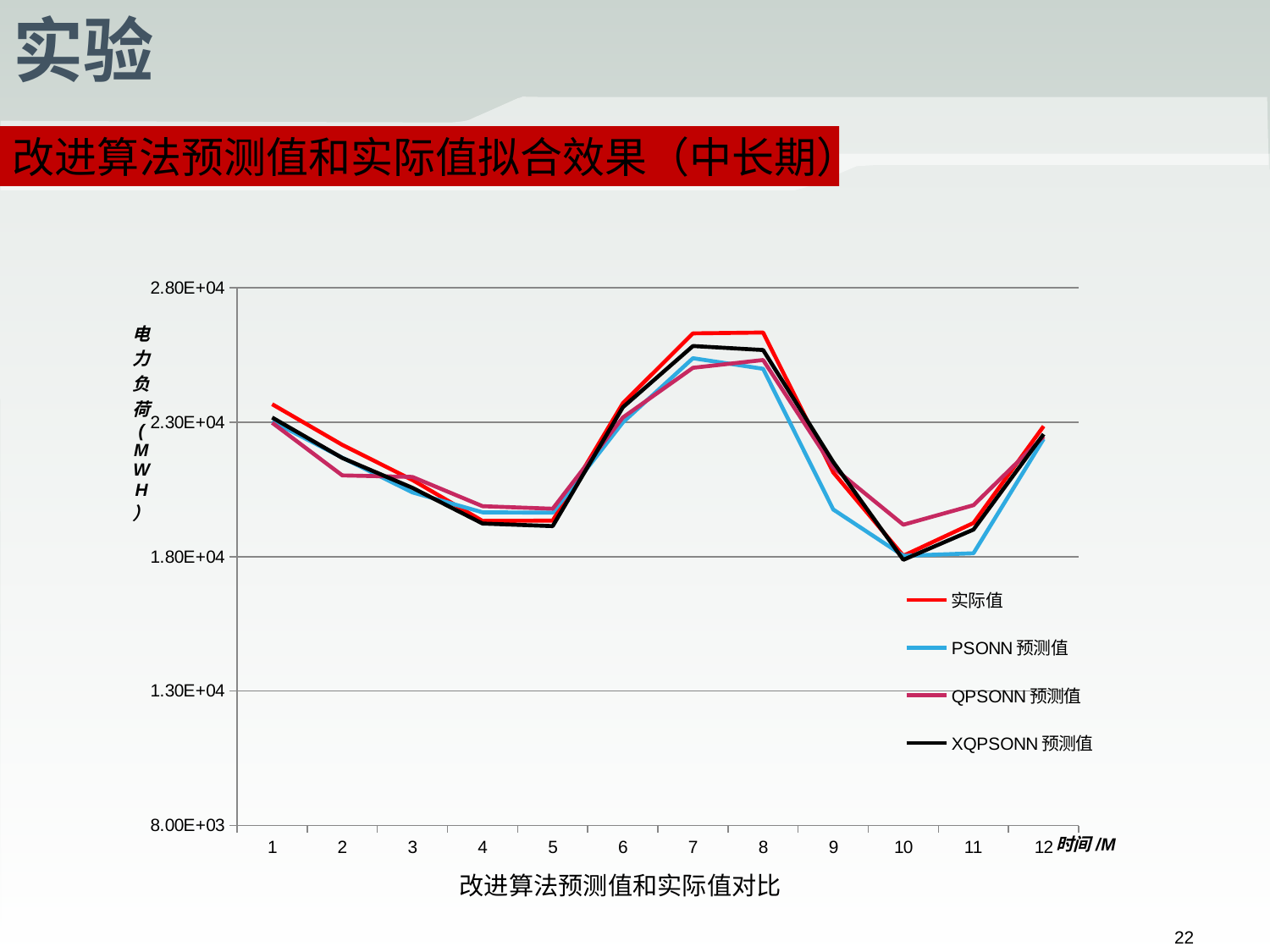

# 实验
改进算法预测值和实际值拟合效果（中长期）

### Chart

| Category |  |  |  |  |
|---|---|---|---|---|
| 1 | 23669.9899999999 | 23033.806516 | 22980.66971 | 23173.60101 |
| 2 | 22157.392 | 21681.217444 | 21021.594132 | 21672.305086 |
| 3 | 20851.552 | 20389.404342 | 20963.930414 | 20558.695616 |
| 4 | 19328.072 | 19648.71013 | 19875.730414 | 19231.178672 |
| 5 | 19338.9539999999 | 19634.72676 | 19782.156096 | 19134.68209 |
| 6 | 23702.636 | 22991.758468 | 23175.827498 | 23555.043434 |
| 7 | 26303.434 | 25381.336848 | 25024.298428 | 25835.540646 |
| 8 | 26336.08 | 24987.375802 | 25315.435456 | 25686.15255 |
| 9 | 21134.484 | 19753.471144 | 21316.289574 | 21519.97885 |
| 10 | 18033.114 | 18031.75375 | 19187.770374 | 17881.712734 |
| 11 | 19251.898 | 18126.612144 | 19913.817414 | 19006.628602 |
| 12 | 22853.84 | 22377.37163 | 22467.126366 | 22554.465288 |
改进算法预测值和实际值对比
22